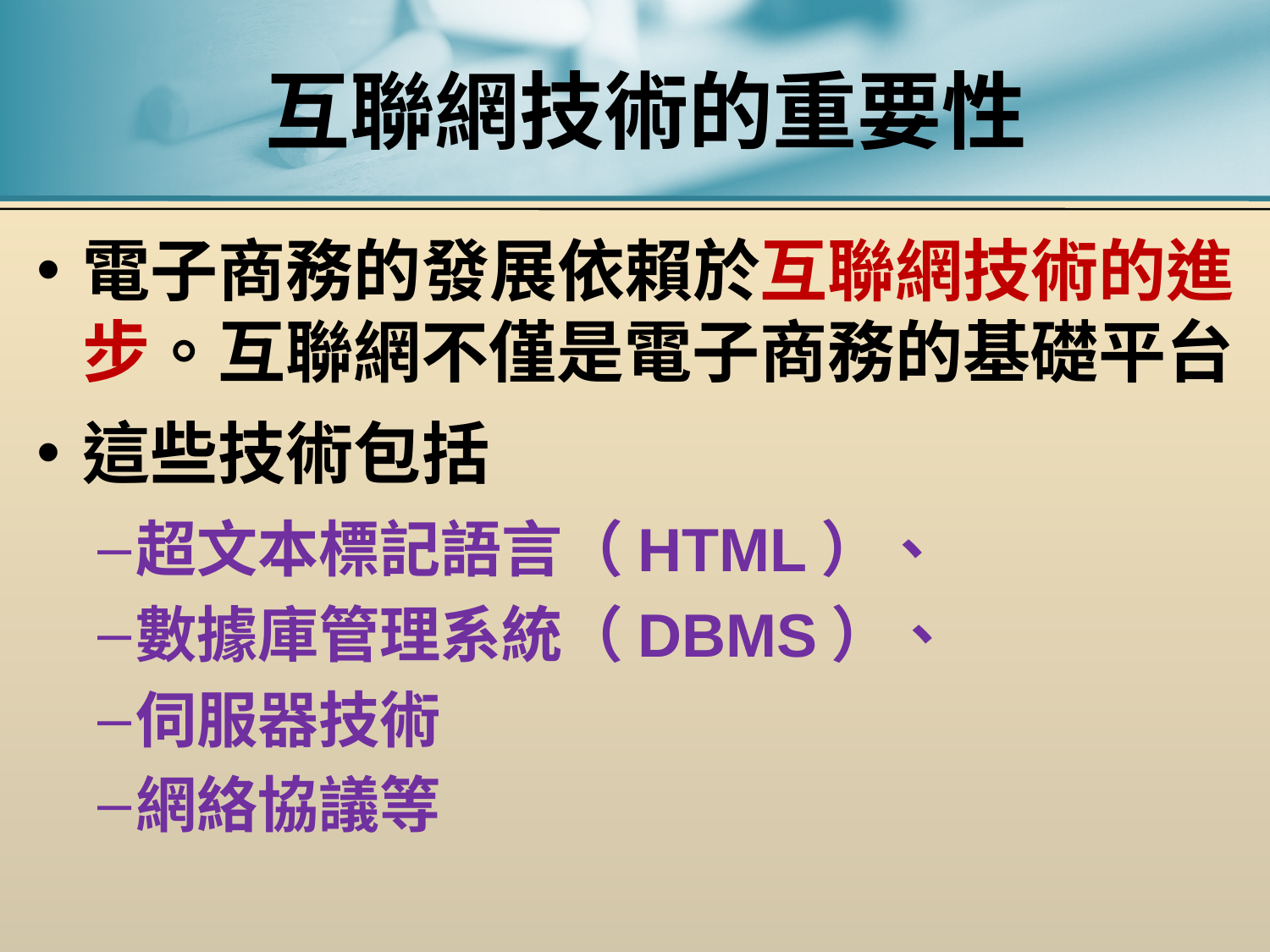

# 互聯網技術的重要性
電子商務的發展依賴於互聯網技術的進步。互聯網不僅是電子商務的基礎平台
這些技術包括
超文本標記語言（HTML）、
數據庫管理系統（DBMS）、
伺服器技術
網絡協議等